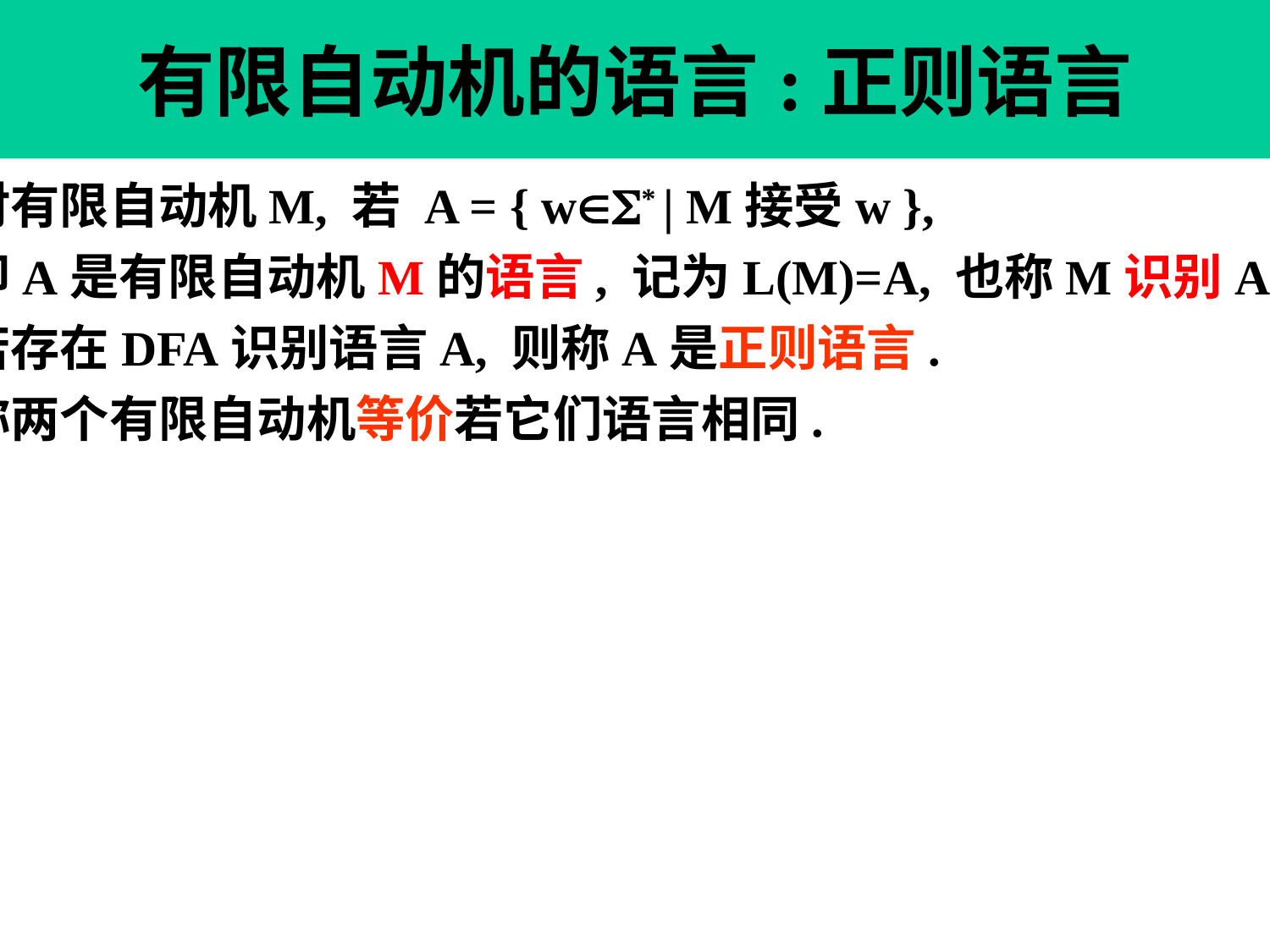

# 有限自动机的语言:正则语言
对有限自动机M, 若 A = { w∈Σ* | M接受w },
即A是有限自动机M的语言, 记为L(M)=A, 也称M识别A.
若存在DFA识别语言A, 则称A是正则语言.
称两个有限自动机等价若它们语言相同.